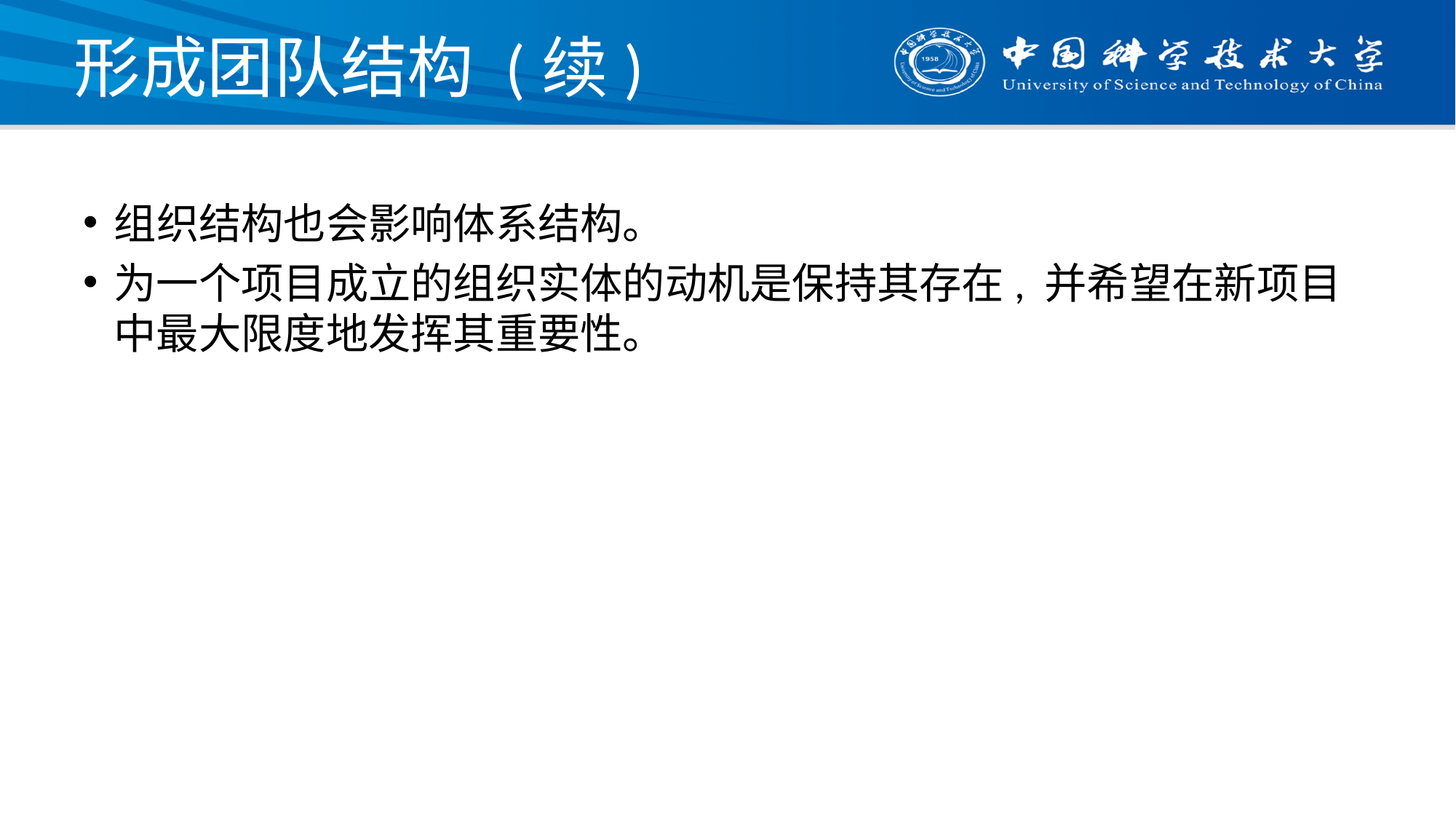

# 形成团队结构 (续)
组织结构也会影响体系结构。
为一个项目成立的组织实体的动机是保持其存在, 并希望在新项目中最大限度地发挥其重要性。